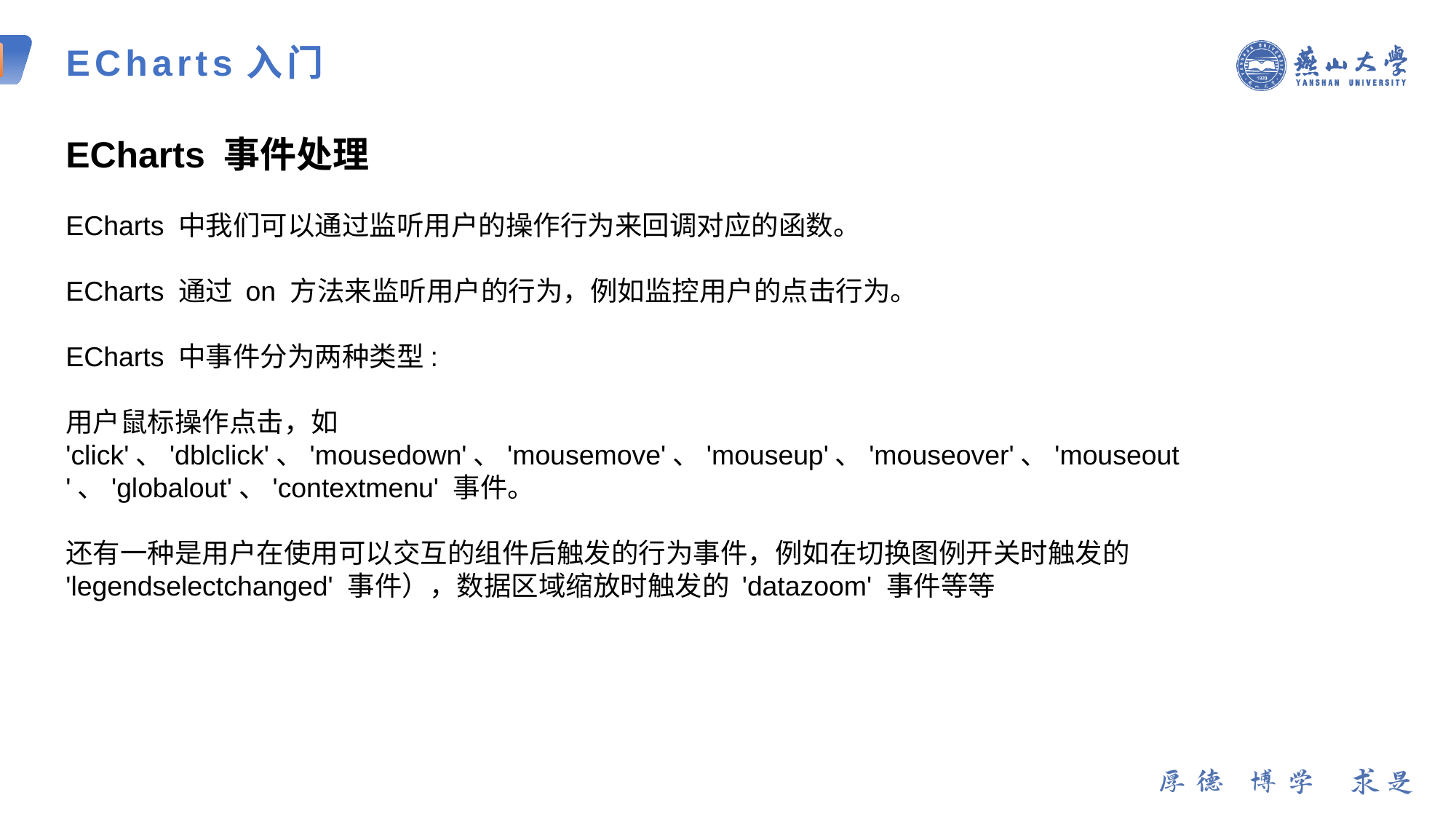

ECharts入门
ECharts 事件处理

ECharts 中我们可以通过监听用户的操作行为来回调对应的函数。

ECharts 通过 on 方法来监听用户的行为，例如监控用户的点击行为。

ECharts 中事件分为两种类型:

用户鼠标操作点击，如 'click'、'dblclick'、'mousedown'、'mousemove'、'mouseup'、'mouseover'、'mouseout'、'globalout'、'contextmenu' 事件。

还有一种是用户在使用可以交互的组件后触发的行为事件，例如在切换图例开关时触发的 'legendselectchanged' 事件），数据区域缩放时触发的 'datazoom' 事件等等